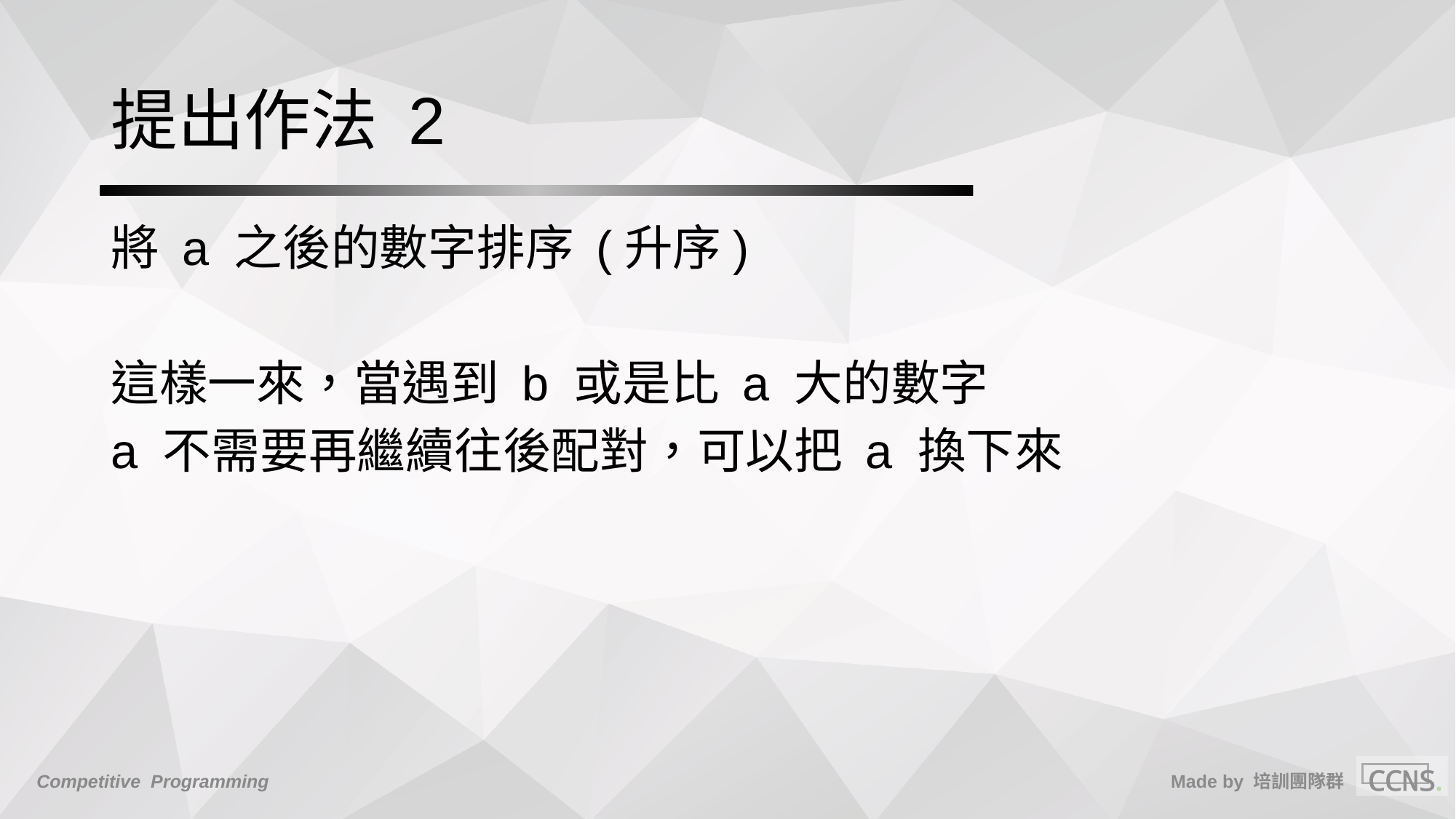

# 提出作法 2
將 a 之後的數字排序 (升序)

這樣一來，當遇到 b 或是比 a 大的數字
a 不需要再繼續往後配對，可以把 a 換下來